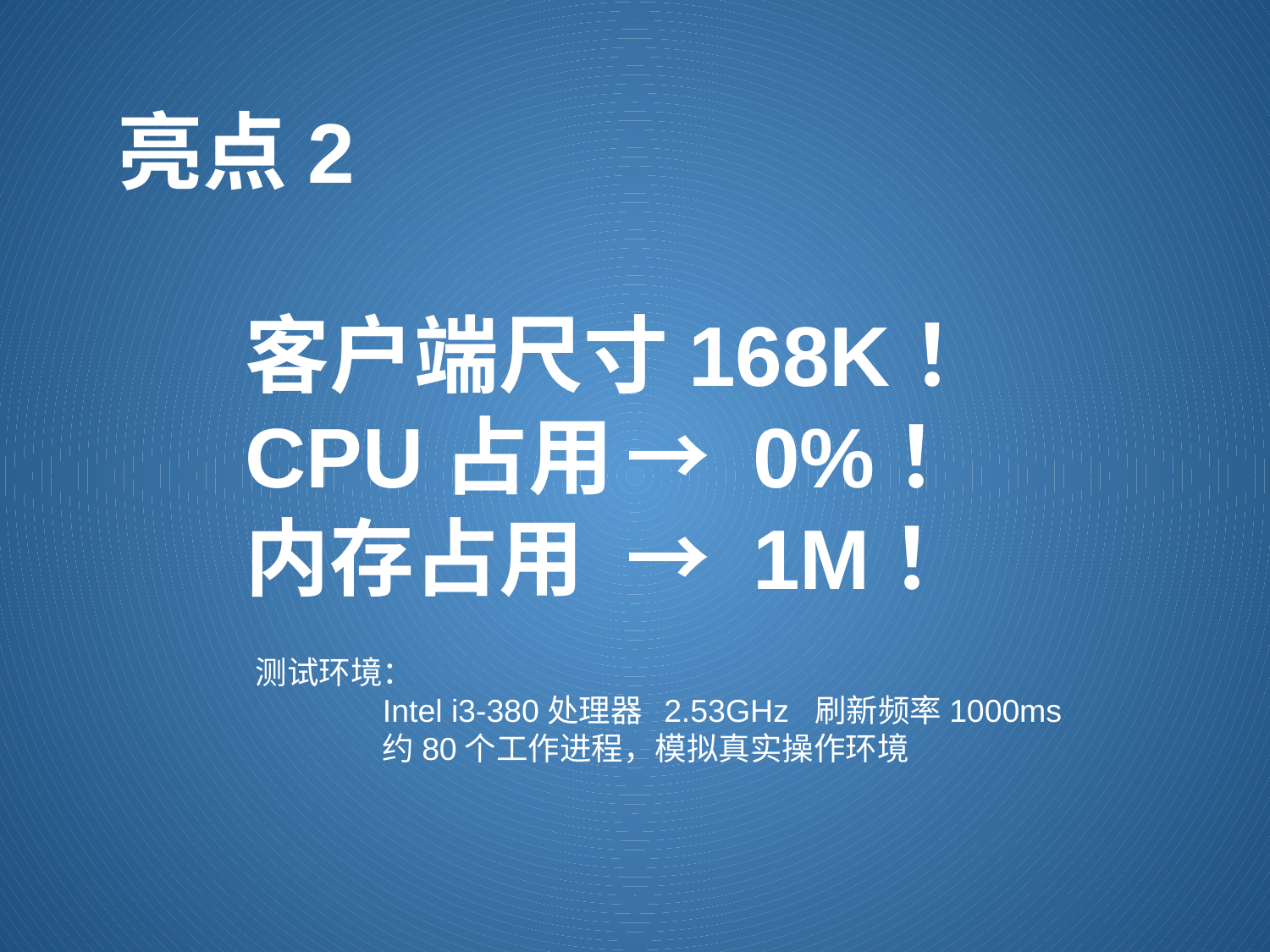

亮点2

	客户端尺寸168K！
	CPU占用	→	0%！
	内存占用	→	1M！
测试环境：
	Intel i3-380处理器  2.53GHz  刷新频率1000ms
	约80个工作进程，模拟真实操作环境